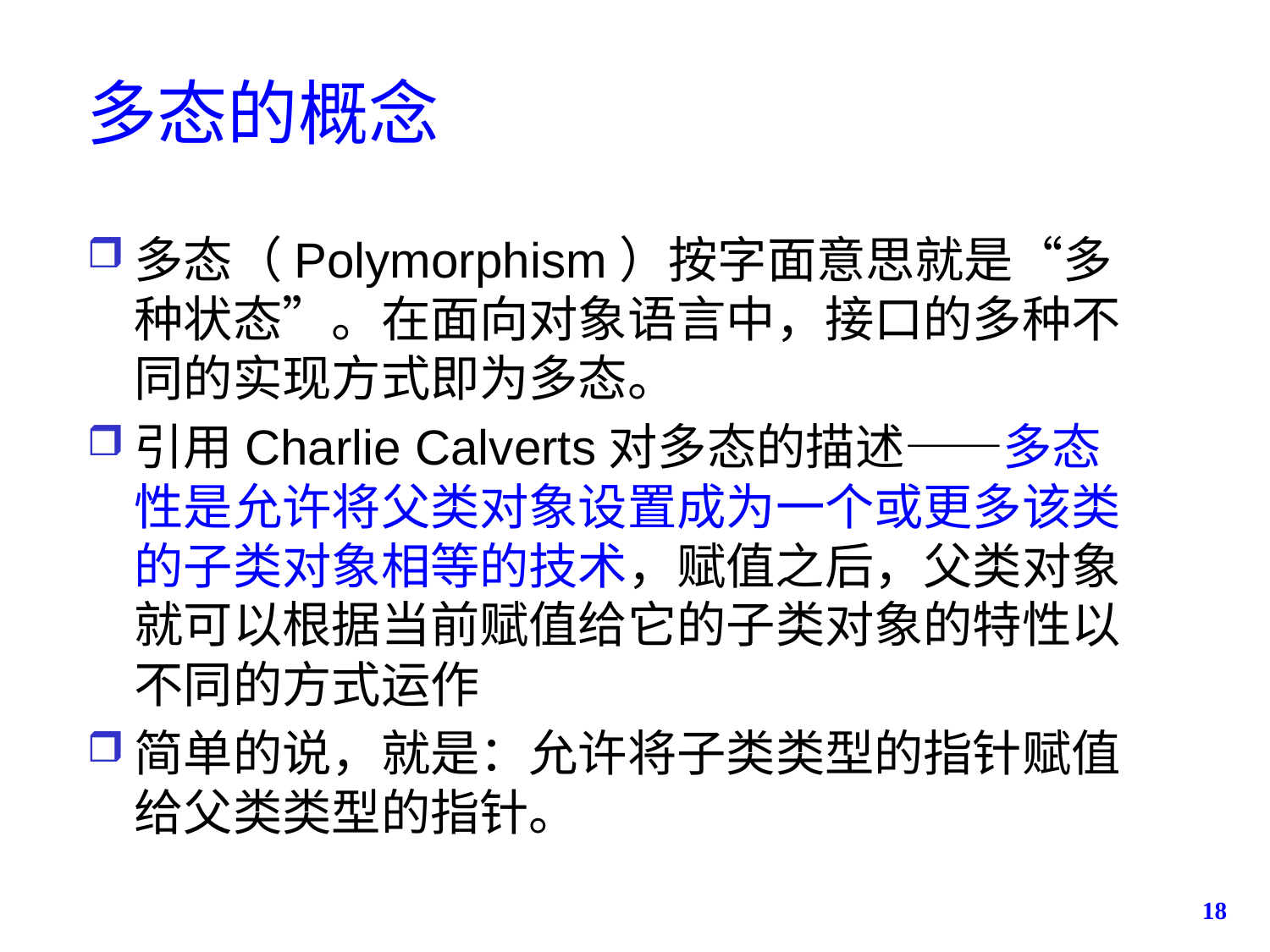

# 多态的概念
多态（Polymorphism）按字面意思就是“多种状态”。在面向对象语言中，接口的多种不同的实现方式即为多态。
引用Charlie Calverts对多态的描述——多态性是允许将父类对象设置成为一个或更多该类的子类对象相等的技术，赋值之后，父类对象就可以根据当前赋值给它的子类对象的特性以不同的方式运作
简单的说，就是：允许将子类类型的指针赋值给父类类型的指针。

18